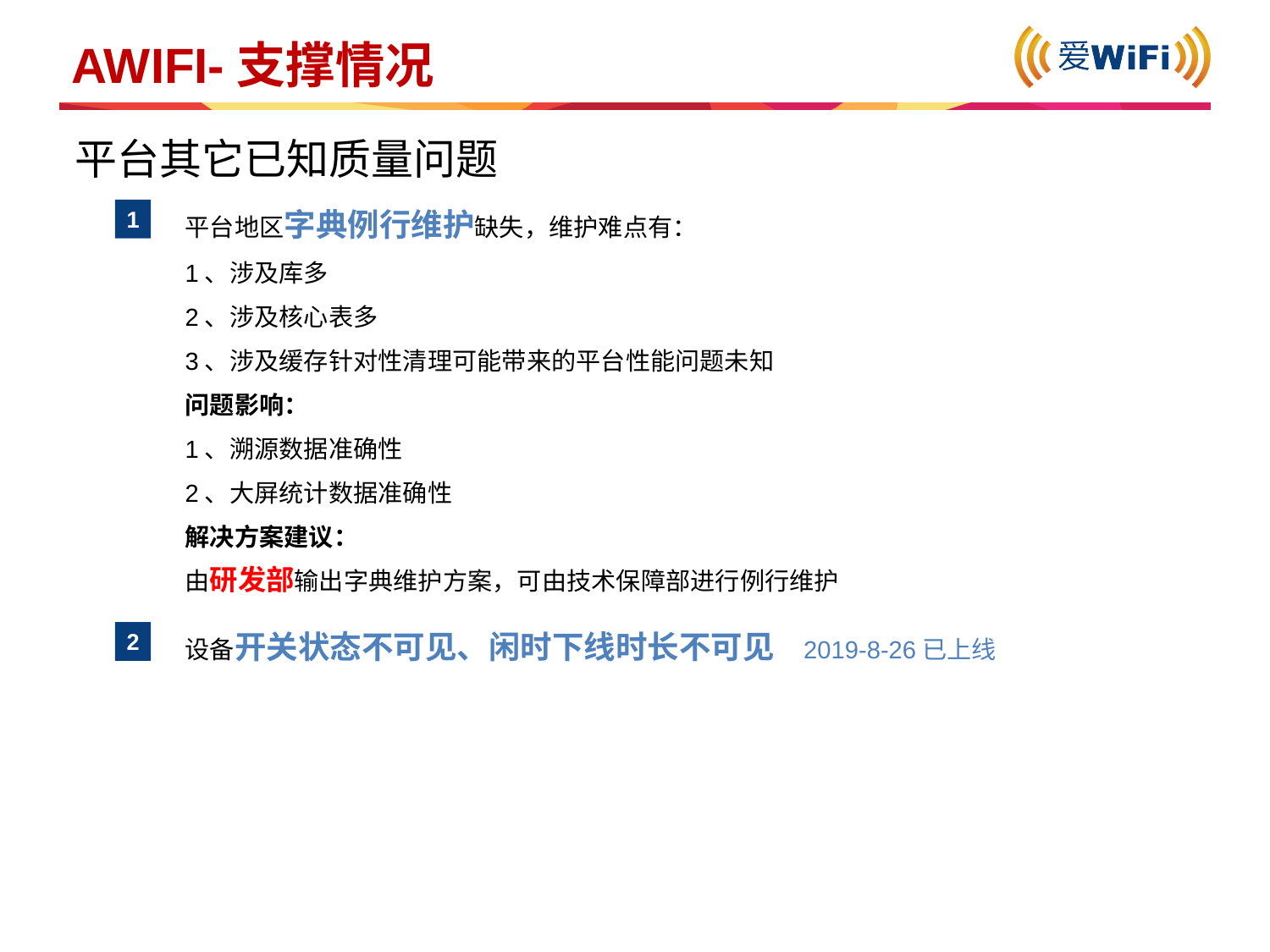

# AWIFI-支撑情况
平台其它已知质量问题
平台地区字典例行维护缺失，维护难点有：
1、涉及库多
2、涉及核心表多
3、涉及缓存针对性清理可能带来的平台性能问题未知
问题影响：
1、溯源数据准确性
2、大屏统计数据准确性
解决方案建议：
由研发部输出字典维护方案，可由技术保障部进行例行维护
1
设备开关状态不可见、闲时下线时长不可见   2019-8-26已上线
2